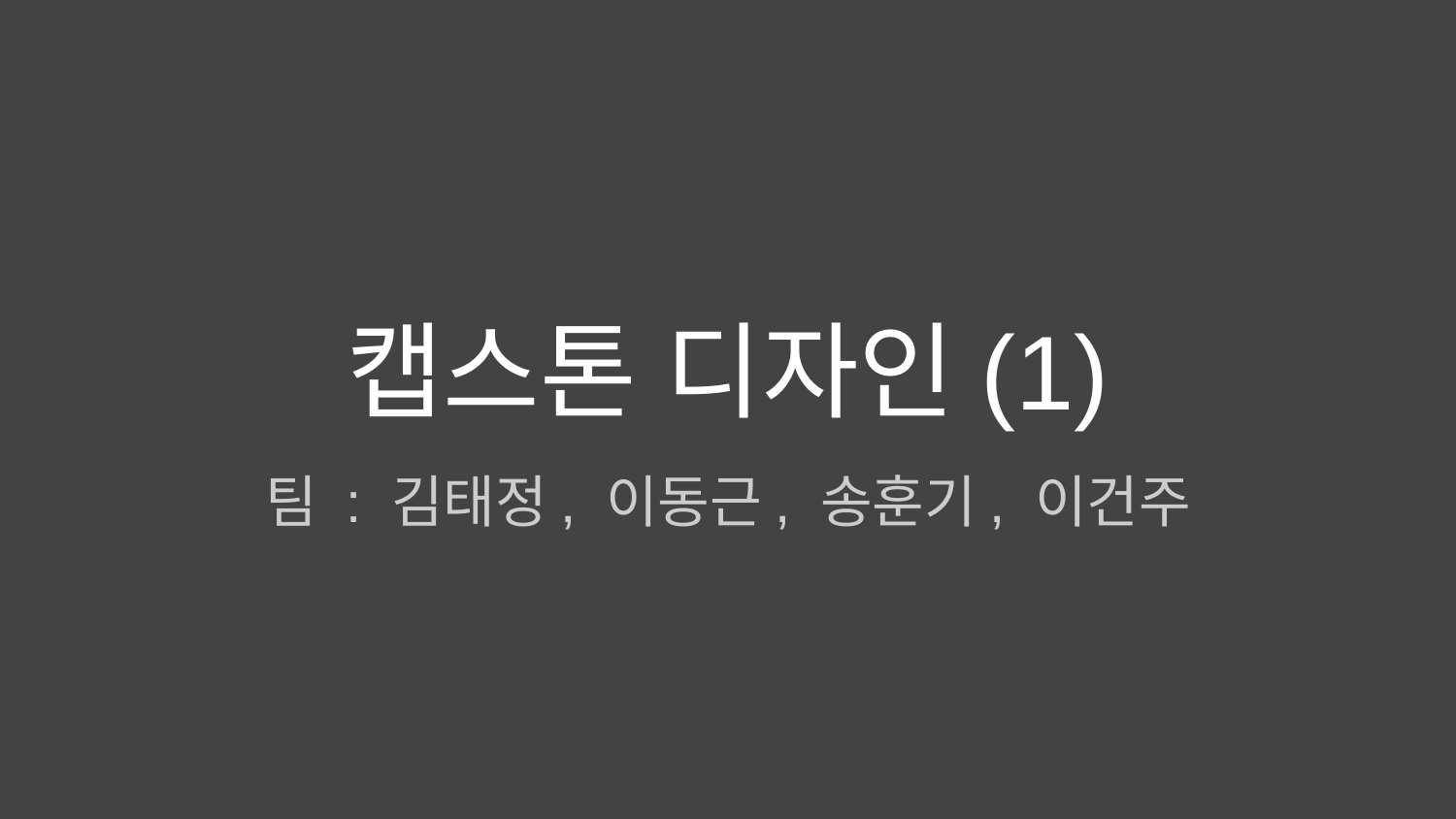

# 캡스톤 디자인(1)
팀 : 김태정, 이동근, 송훈기, 이건주